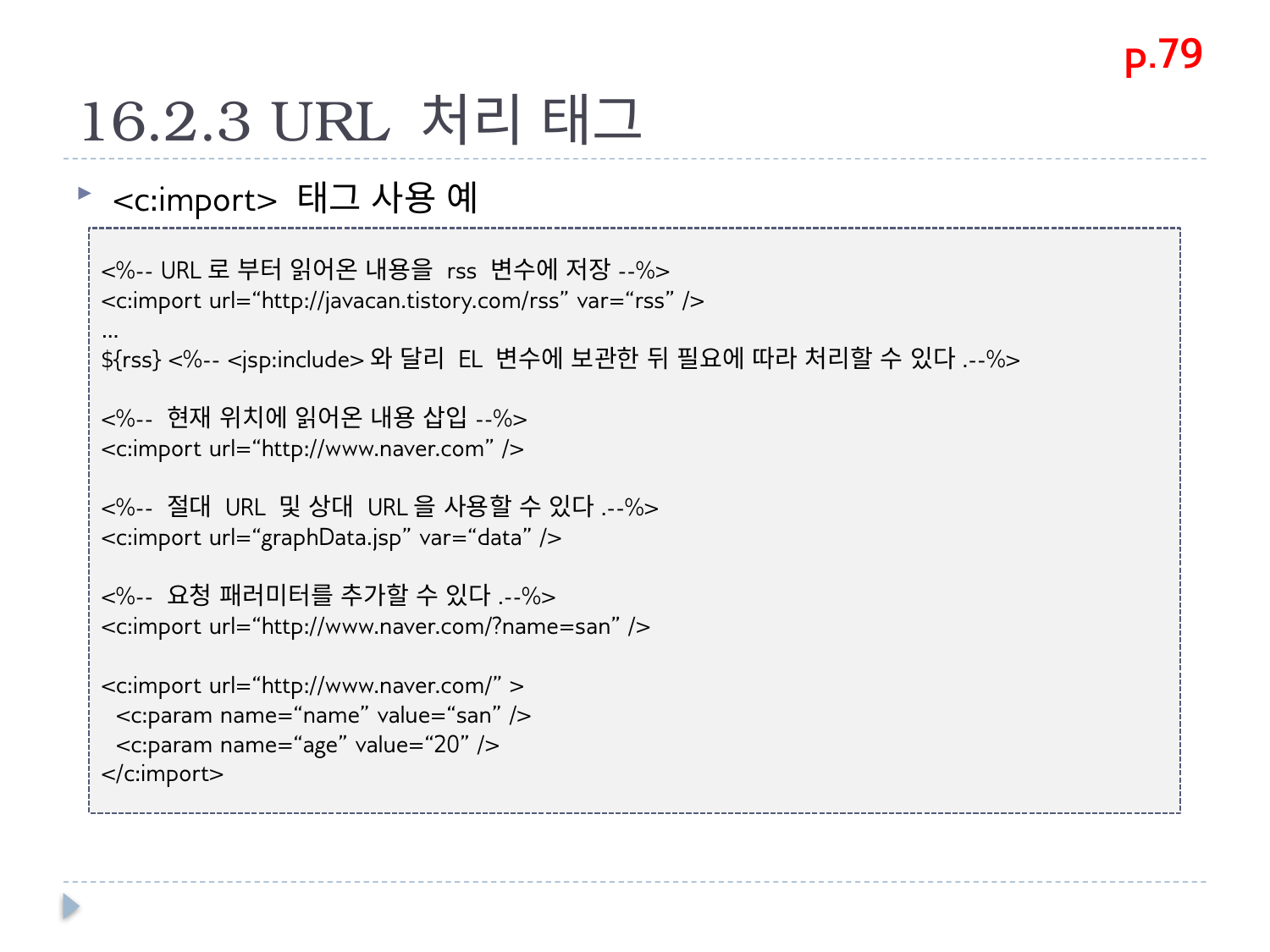

p.79
# 16.2.3 URL 처리 태그
<c:import> 태그 사용 예
<%-- URL로 부터 읽어온 내용을 rss 변수에 저장--%>
<c:import url=“http://javacan.tistory.com/rss” var=“rss” />
…
${rss} <%-- <jsp:include>와 달리 EL 변수에 보관한 뒤 필요에 따라 처리할 수 있다.--%>

<%-- 현재 위치에 읽어온 내용 삽입--%>
<c:import url=“http://www.naver.com” />

<%-- 절대 URL 및 상대 URL을 사용할 수 있다.--%>
<c:import url=“graphData.jsp” var=“data” />

<%-- 요청 패러미터를 추가할 수 있다.--%>
<c:import url=“http://www.naver.com/?name=san” />

<c:import url=“http://www.naver.com/” >
  <c:param name=“name” value=“san” />
  <c:param name=“age” value=“20” />
</c:import>